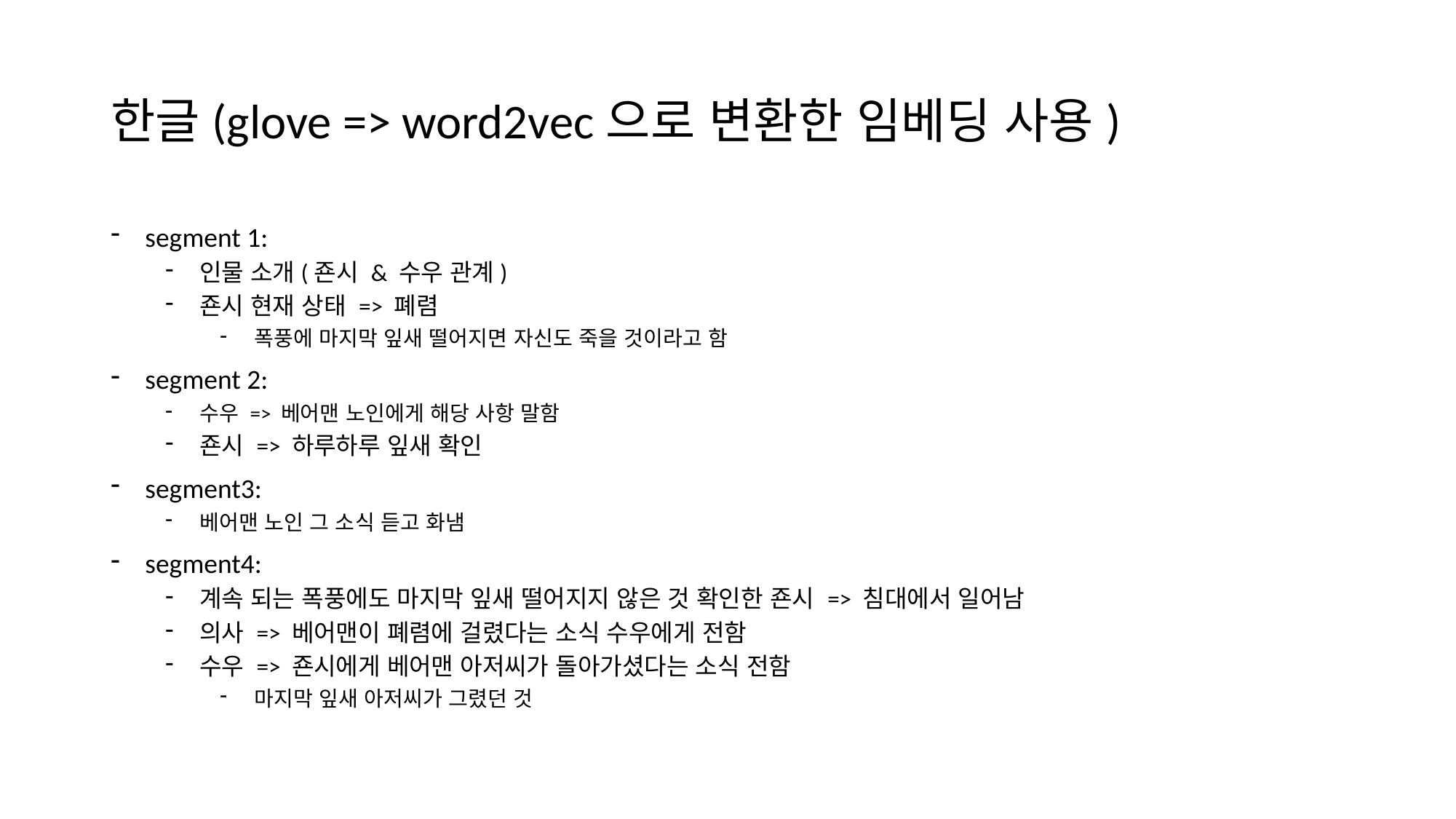

# 한글(glove => word2vec으로 변환한 임베딩 사용)
segment 1:
인물 소개(죤시 & 수우 관계)
죤시 현재 상태 => 폐렴
폭풍에 마지막 잎새 떨어지면 자신도 죽을 것이라고 함
segment 2:
수우 => 베어맨 노인에게 해당 사항 말함
죤시 => 하루하루 잎새 확인
segment3:
베어맨 노인 그 소식 듣고 화냄
segment4:
계속 되는 폭풍에도 마지막 잎새 떨어지지 않은 것 확인한 죤시 => 침대에서 일어남
의사 => 베어맨이 폐렴에 걸렸다는 소식 수우에게 전함
수우 => 죤시에게 베어맨 아저씨가 돌아가셨다는 소식 전함
마지막 잎새 아저씨가 그렸던 것